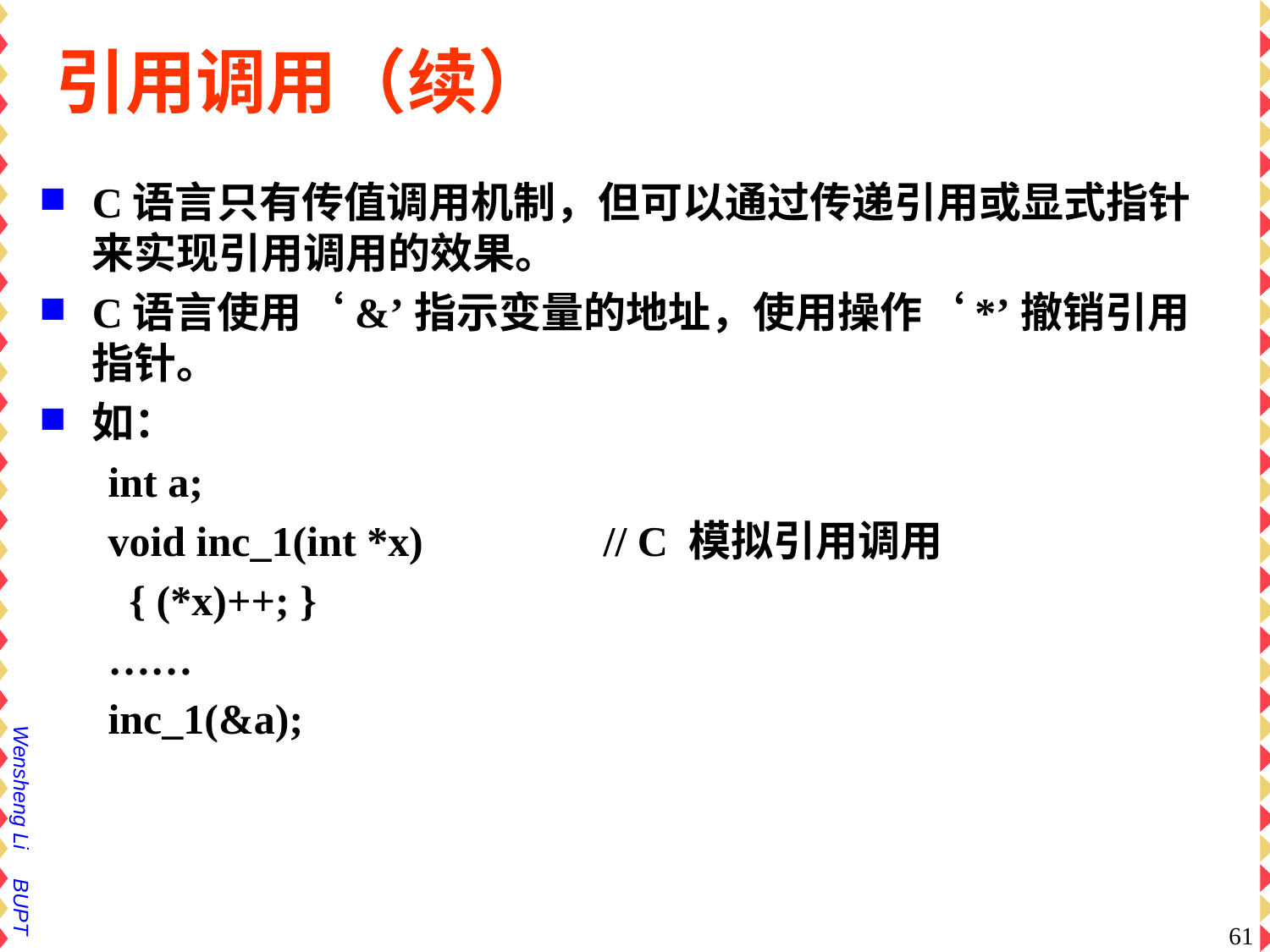

# 引用调用（续）
C语言只有传值调用机制，但可以通过传递引用或显式指针来实现引用调用的效果。
C语言使用‘&’指示变量的地址，使用操作‘*’撤销引用指针。
如：
int a;
void inc_1(int *x)                 // C 模拟引用调用
  { (*x)++; }
……
inc_1(&a);
61